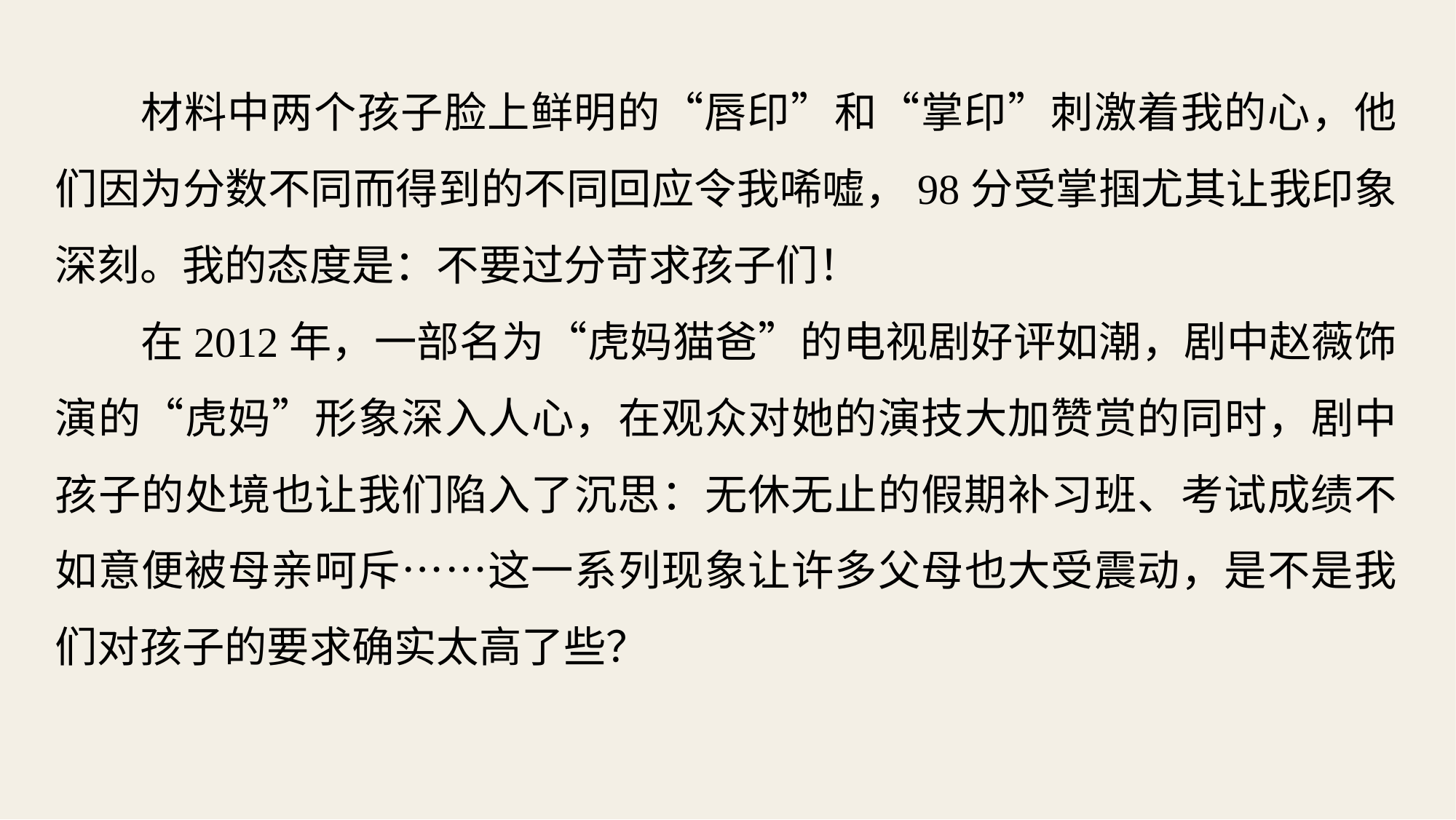

材料中两个孩子脸上鲜明的“唇印”和“掌印”刺激着我的心，他们因为分数不同而得到的不同回应令我唏嘘，98分受掌掴尤其让我印象深刻。我的态度是：不要过分苛求孩子们！
在2012年，一部名为“虎妈猫爸”的电视剧好评如潮，剧中赵薇饰演的“虎妈”形象深入人心，在观众对她的演技大加赞赏的同时，剧中孩子的处境也让我们陷入了沉思：无休无止的假期补习班、考试成绩不如意便被母亲呵斥……这一系列现象让许多父母也大受震动，是不是我们对孩子的要求确实太高了些？